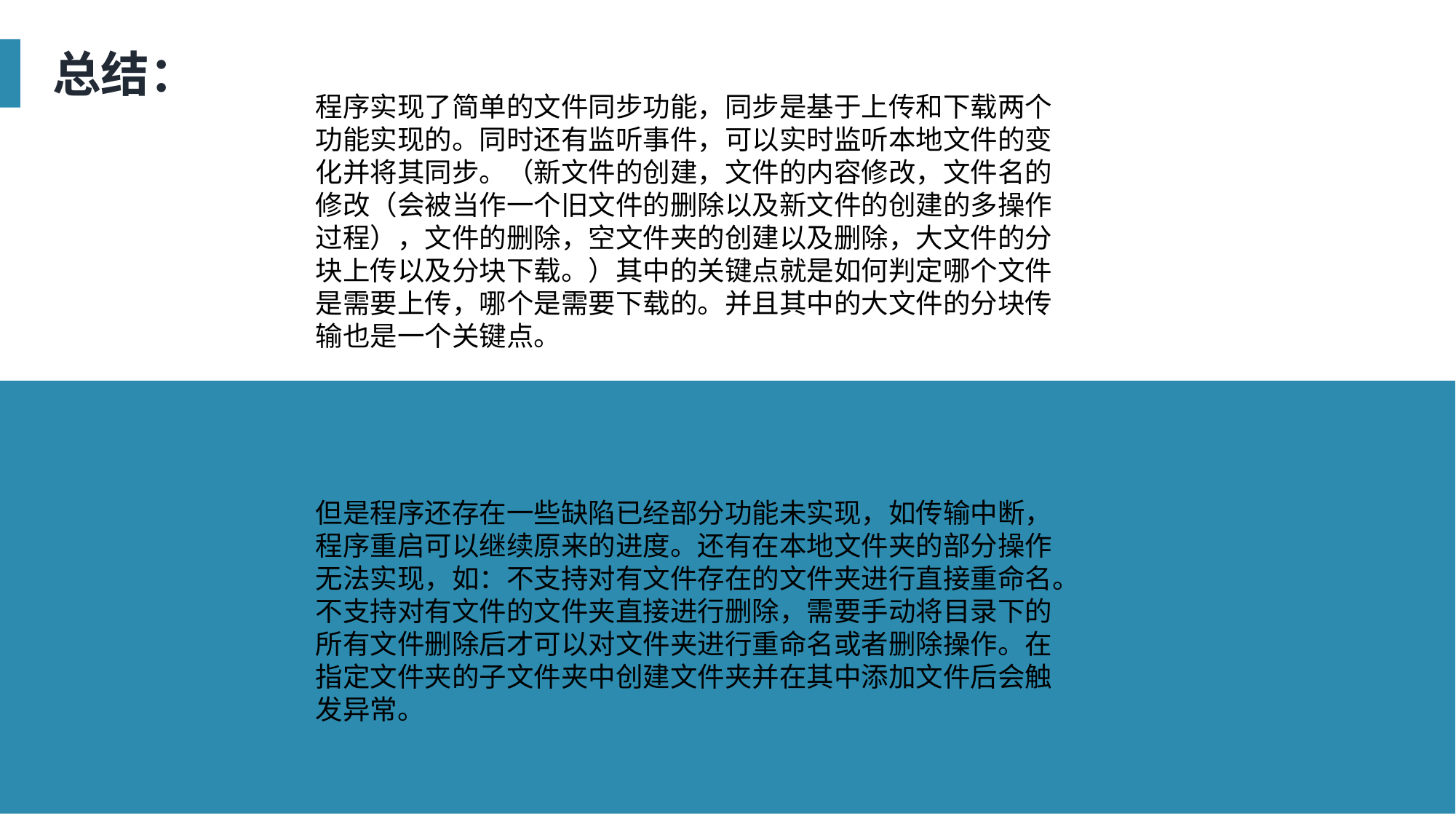

总结：

程序实现了简单的文件同步功能，同步是基于上传和下载两个功能实现的。同时还有监听事件，可以实时监听本地文件的变化并将其同步。（新文件的创建，文件的内容修改，文件名的修改（会被当作一个旧文件的删除以及新文件的创建的多操作过程），文件的删除，空文件夹的创建以及删除，大文件的分块上传以及分块下载。）其中的关键点就是如何判定哪个文件是需要上传，哪个是需要下载的。并且其中的大文件的分块传输也是一个关键点。

但是程序还存在一些缺陷已经部分功能未实现，如传输中断，程序重启可以继续原来的进度。还有在本地文件夹的部分操作无法实现，如：不支持对有文件存在的文件夹进行直接重命名。不支持对有文件的文件夹直接进行删除，需要手动将目录下的所有文件删除后才可以对文件夹进行重命名或者删除操作。在指定文件夹的子文件夹中创建文件夹并在其中添加文件后会触发异常。